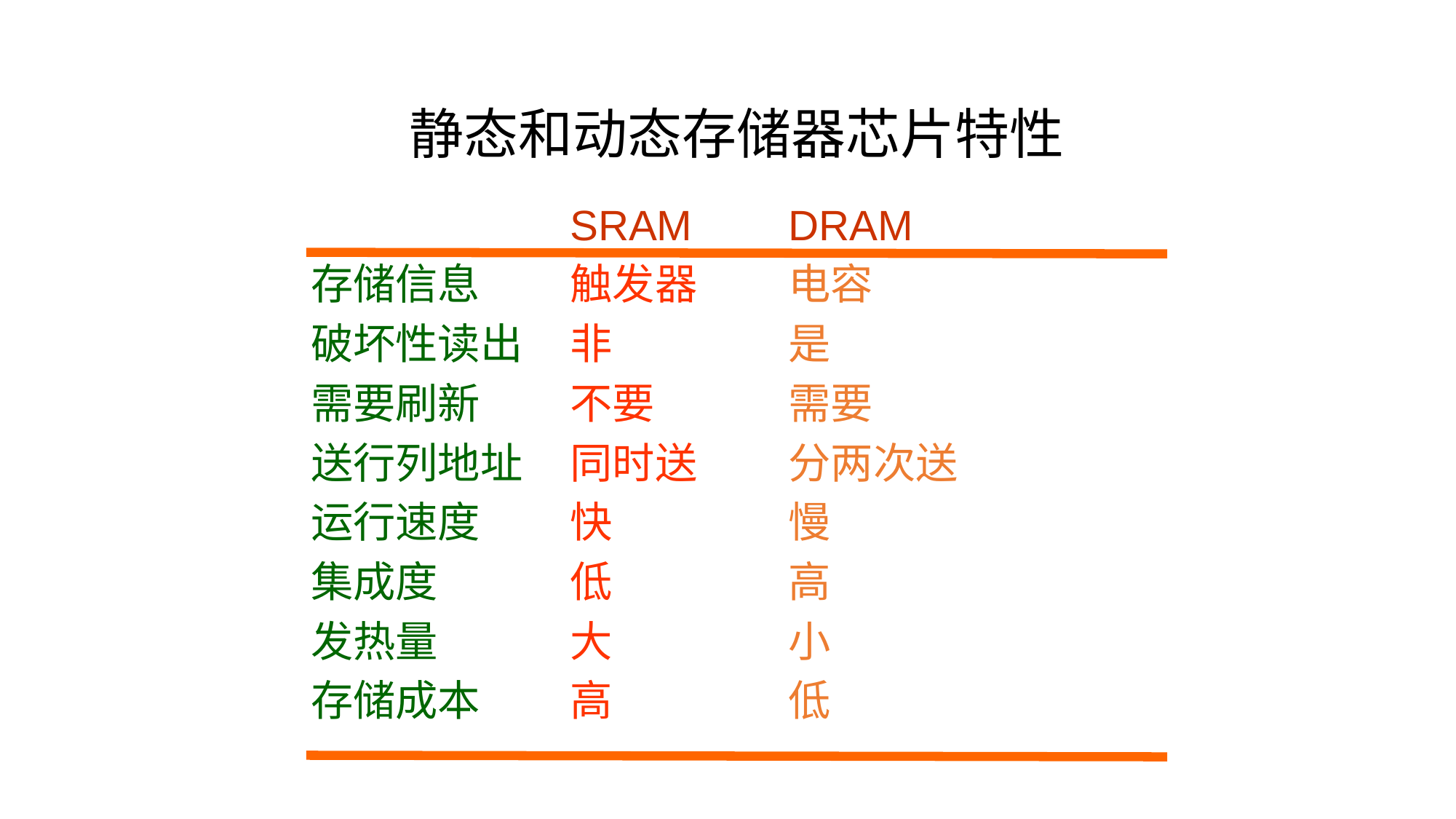

静态和动态存储器芯片特性
                       	SRAM      	DRAM
存储信息      	触发器     	电容
破坏性读出    	非    		是
需要刷新       	不要        	需要
送行列地址    	同时送         	分两次送
运行速度     	快            	慢
集成度        	低             	高
发热量        	大          	小
存储成本     	高             	低